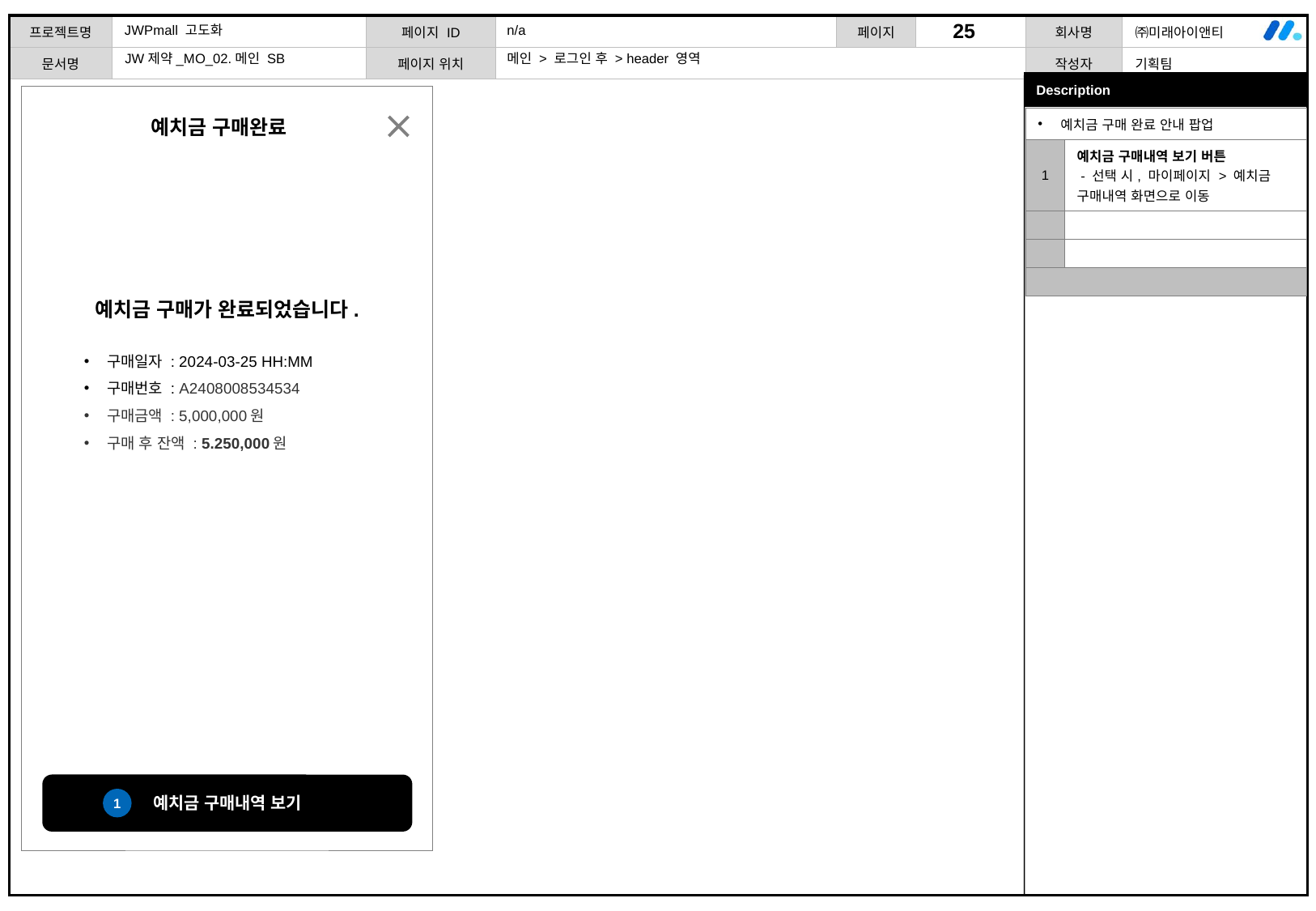

JWPmall 고도화
n/a
JW제약_MO_02.메인 SB
메인 > 로그인 후 > header 영역
예치금 구매완료

| 예치금 구매 완료 안내 팝업 |  |
| --- | --- |
| 1 | 예치금 구매내역 보기 버튼 - 선택 시, 마이페이지 > 예치금 구매내역 화면으로 이동 |
|  |  |
|  |  |
|  |  |
예치금 구매가 완료되었습니다.
구매일자 : 2024-03-25 HH:MM
구매번호 : A2408008534534
구매금액 : 5,000,000원
구매 후 잔액 : 5.250,000원
예치금 구매내역 보기
1